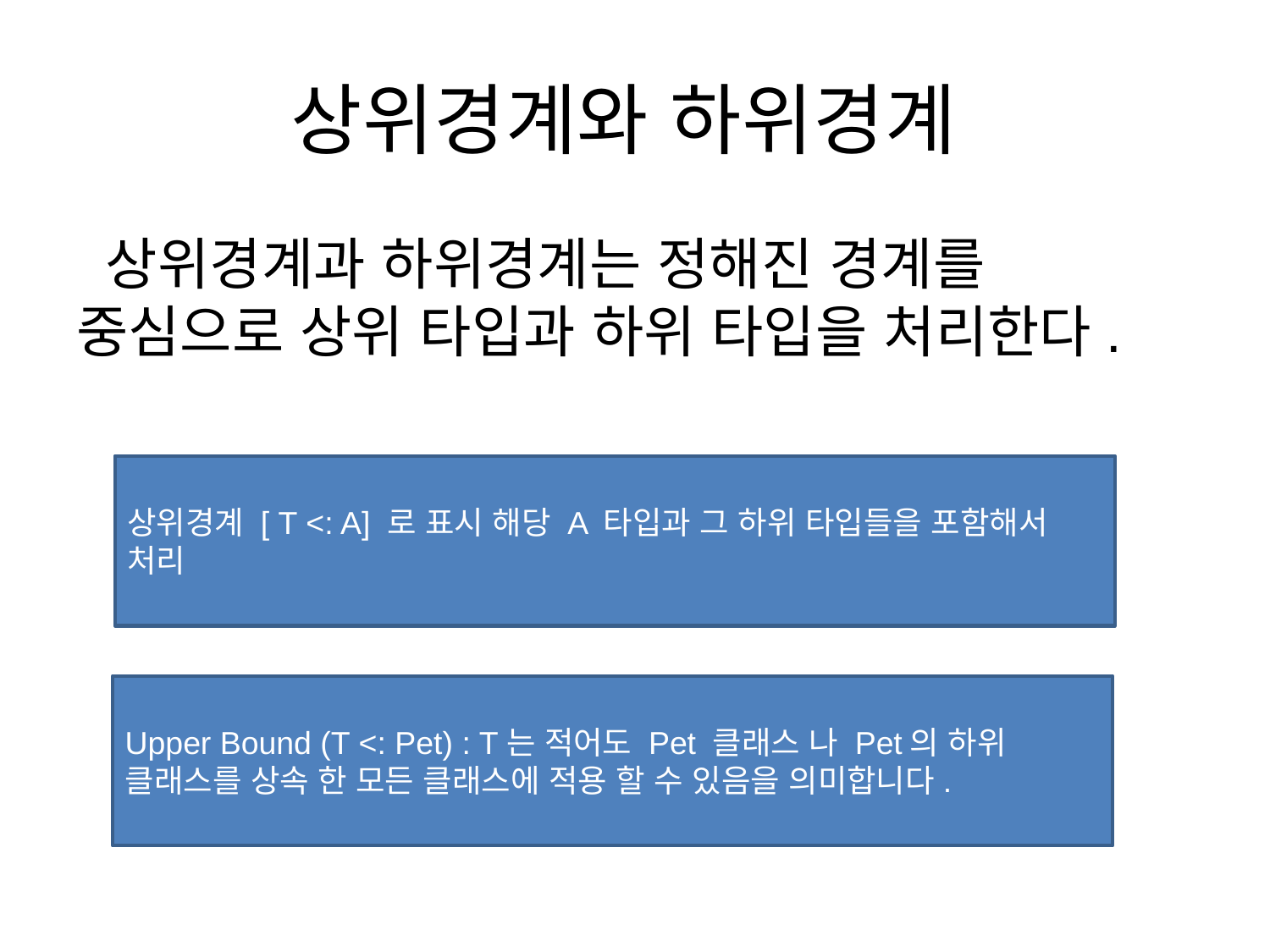

# 상위경계와 하위경계
 상위경계과 하위경계는 정해진 경계를 중심으로 상위 타입과 하위 타입을 처리한다.
상위경계 [ T <: A] 로 표시 해당 A 타입과 그 하위 타입들을 포함해서 처리
Upper Bound (T <: Pet) : T는 적어도 Pet 클래스 나 Pet의 하위 클래스를 상속 한 모든 클래스에 적용 할 수 있음을 의미합니다.